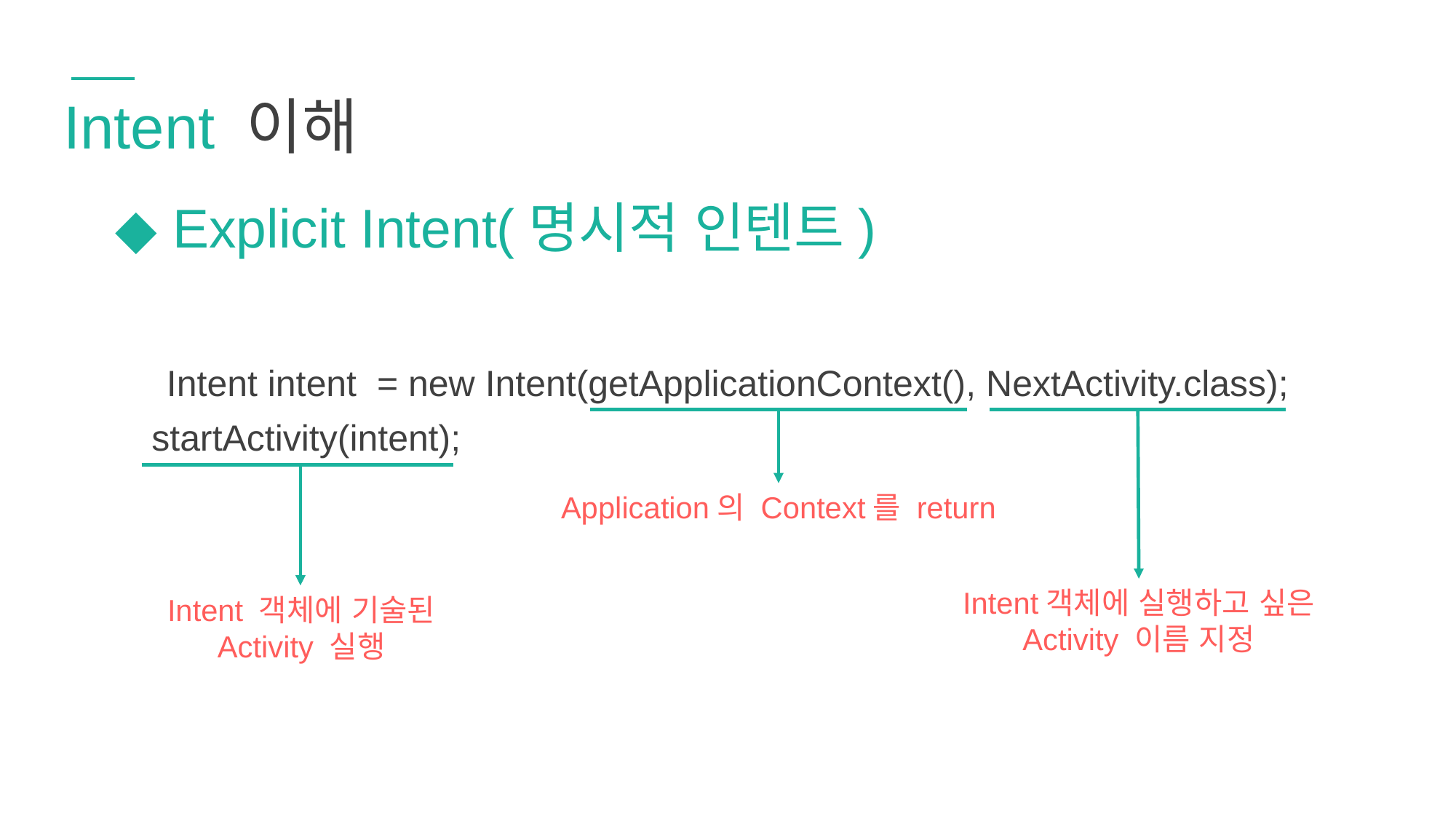

Intent 이해
◆ Explicit Intent(명시적 인텐트)
Intent intent  = new Intent(getApplicationContext(), NextActivity.class);
startActivity(intent);
Application의 Context를 return
Intent객체에 실행하고 싶은
Activity 이름 지정
Intent 객체에 기술된
Activity 실행